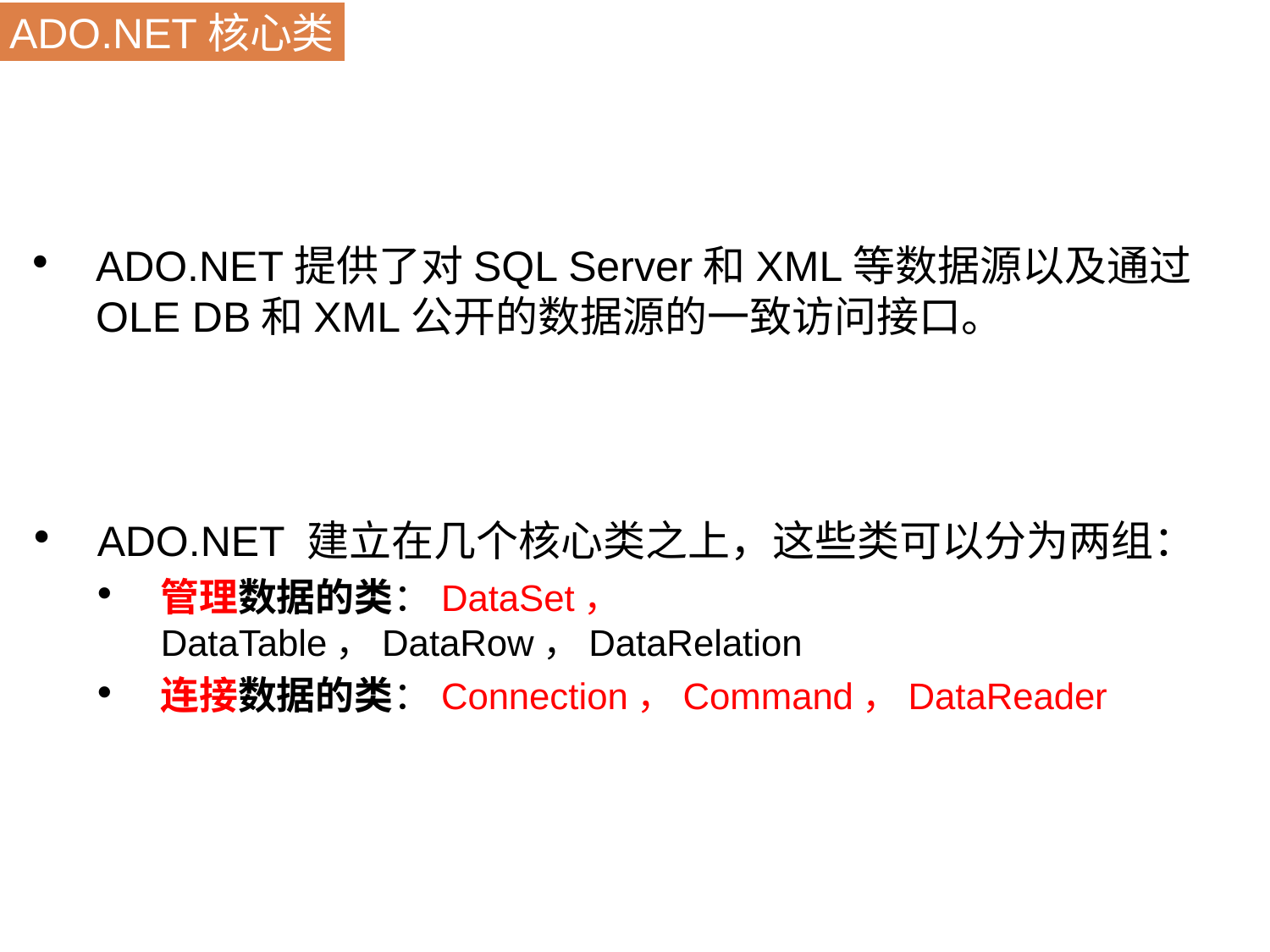

ADO.NET核心类
6.1 一性回归
ADO.NET提供了对SQL Server和XML等数据源以及通过OLE DB和XML公开的数据源的一致访问接口。

ADO.NET 建立在几个核心类之上，这些类可以分为两组：
管理数据的类：DataSet， DataTable，DataRow，DataRelation
连接数据的类：Connection，Command，DataReader